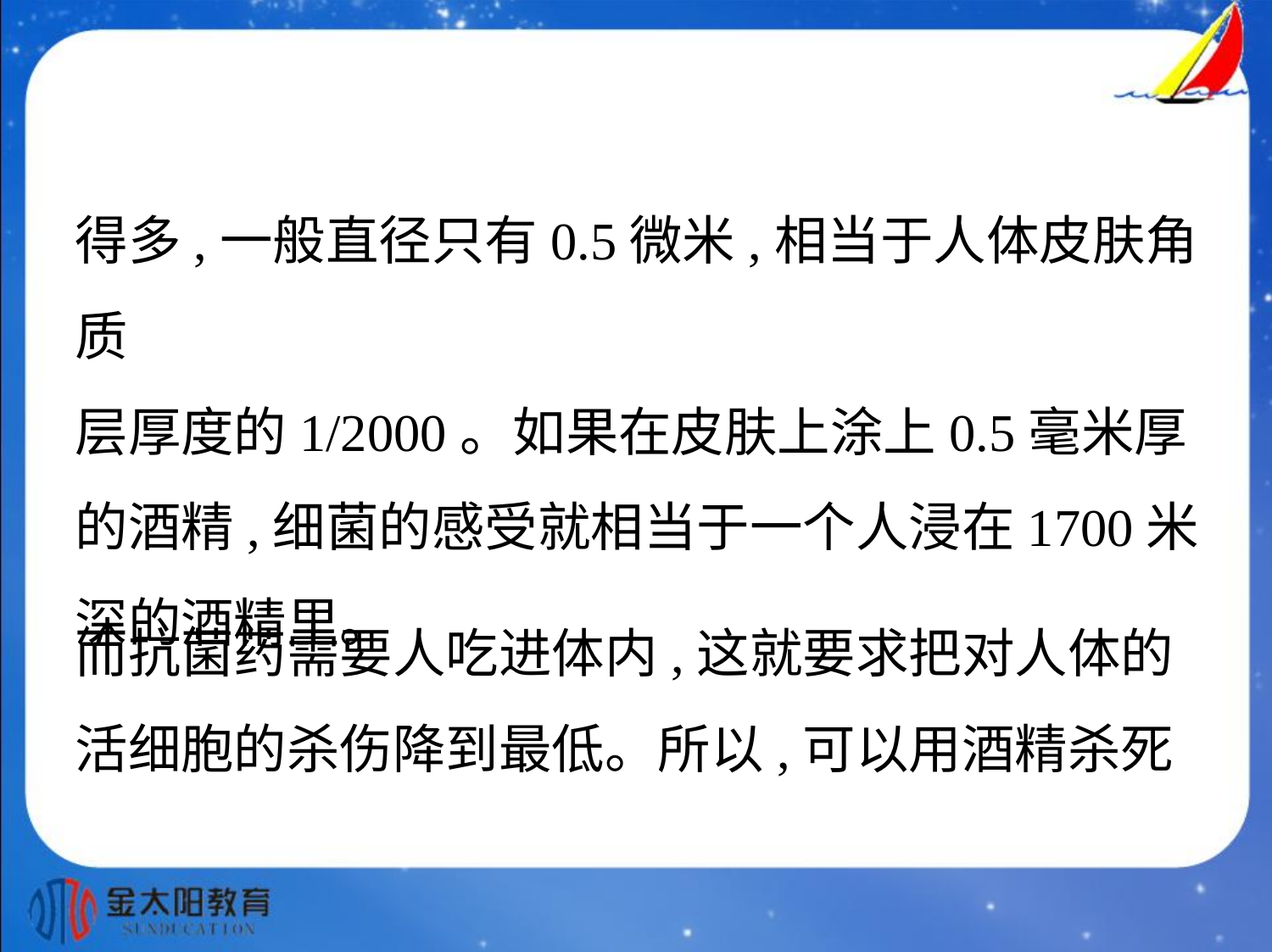

得多,一般直径只有0.5微米,相当于人体皮肤角质
层厚度的1/2000。如果在皮肤上涂上0.5毫米厚
的酒精,细菌的感受就相当于一个人浸在1700米
深的酒精里。
而抗菌药需要人吃进体内,这就要求把对人体的
活细胞的杀伤降到最低。所以,可以用酒精杀死